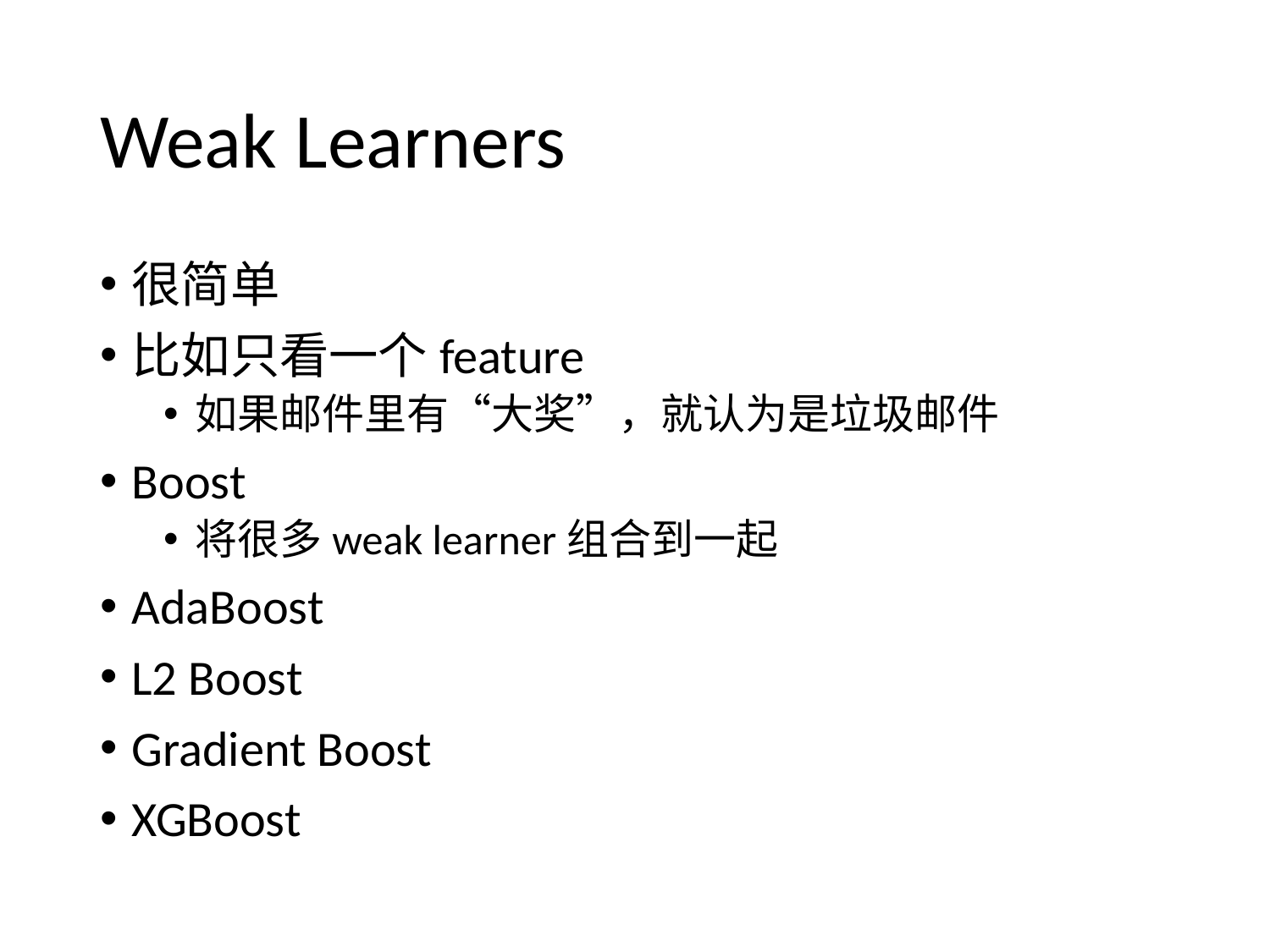

# Weak Learners
很简单
比如只看一个feature
如果邮件里有“大奖”，就认为是垃圾邮件
Boost
将很多weak learner组合到一起
AdaBoost
L2 Boost
Gradient Boost
XGBoost